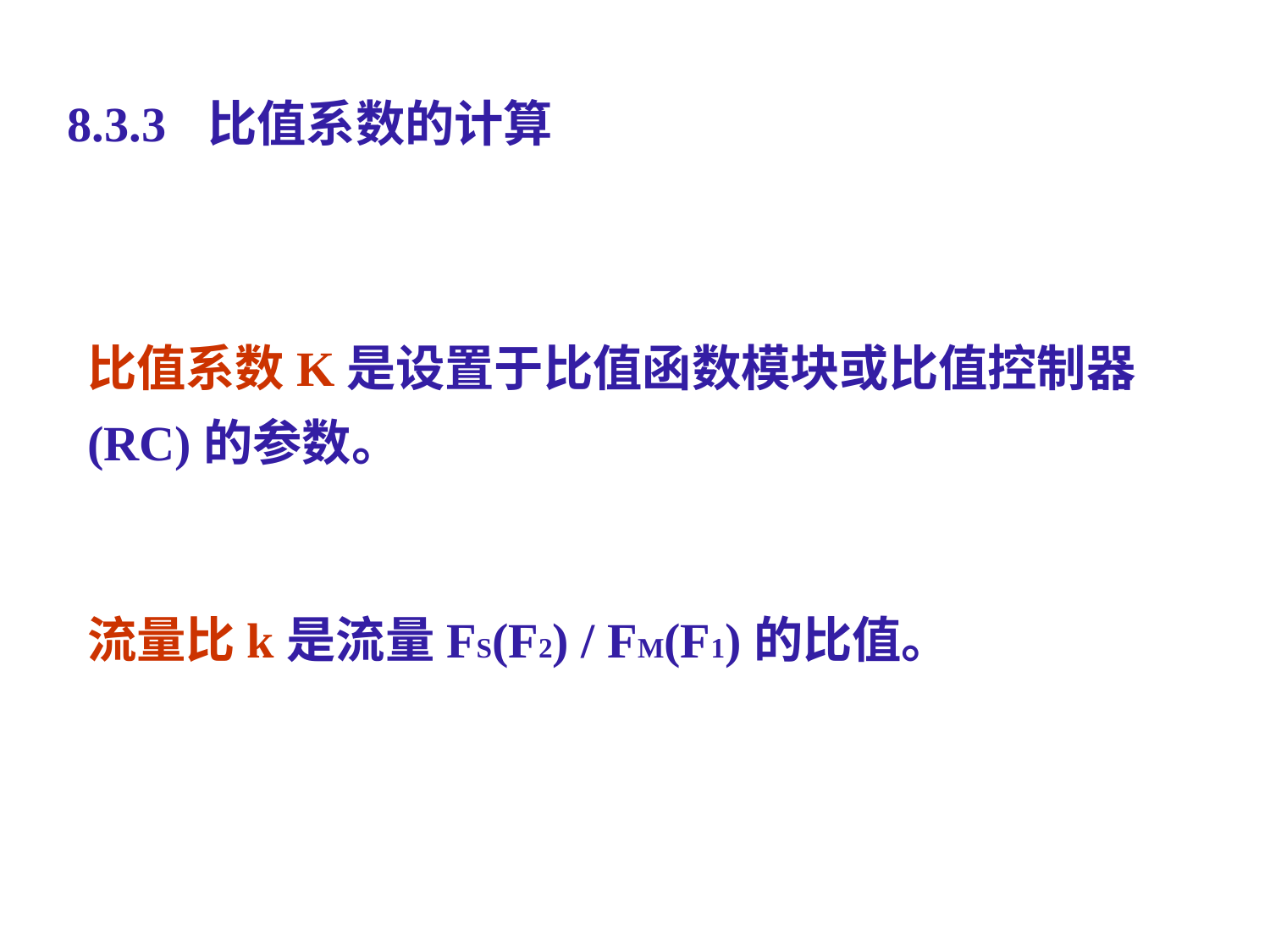

8.3.3 比值系数的计算
比值系数K是设置于比值函数模块或比值控制器(RC)的参数。

流量比k是流量FS(F2) / FM(F1)的比值。